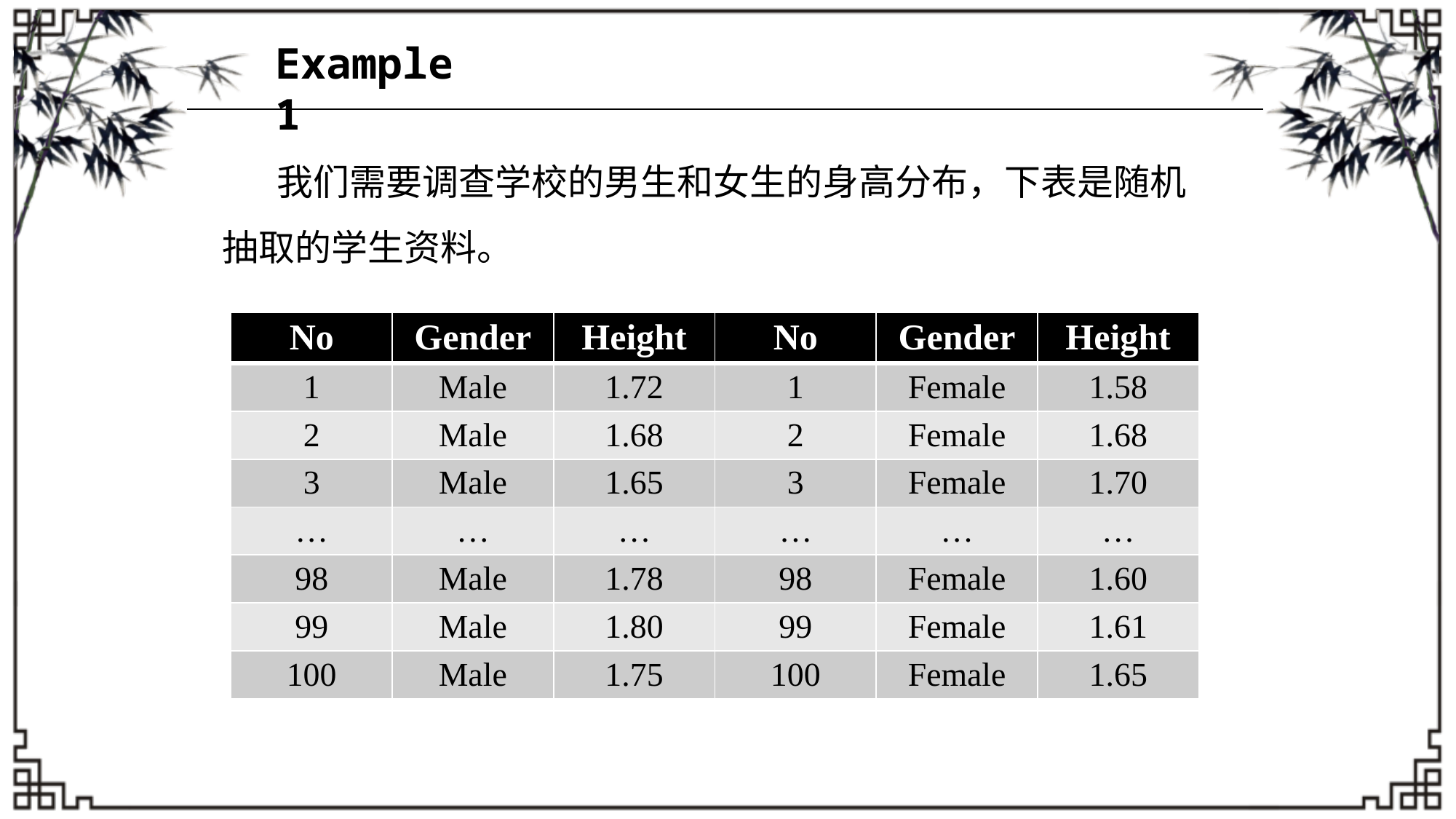

Example 1
我们需要调查学校的男生和女生的身高分布，下表是随机抽取的学生资料。
| No | Gender | Height | No | Gender | Height |
| --- | --- | --- | --- | --- | --- |
| 1 | Male | 1.72 | 1 | Female | 1.58 |
| 2 | Male | 1.68 | 2 | Female | 1.68 |
| 3 | Male | 1.65 | 3 | Female | 1.70 |
| … | … | … | … | … | … |
| 98 | Male | 1.78 | 98 | Female | 1.60 |
| 99 | Male | 1.80 | 99 | Female | 1.61 |
| 100 | Male | 1.75 | 100 | Female | 1.65 |